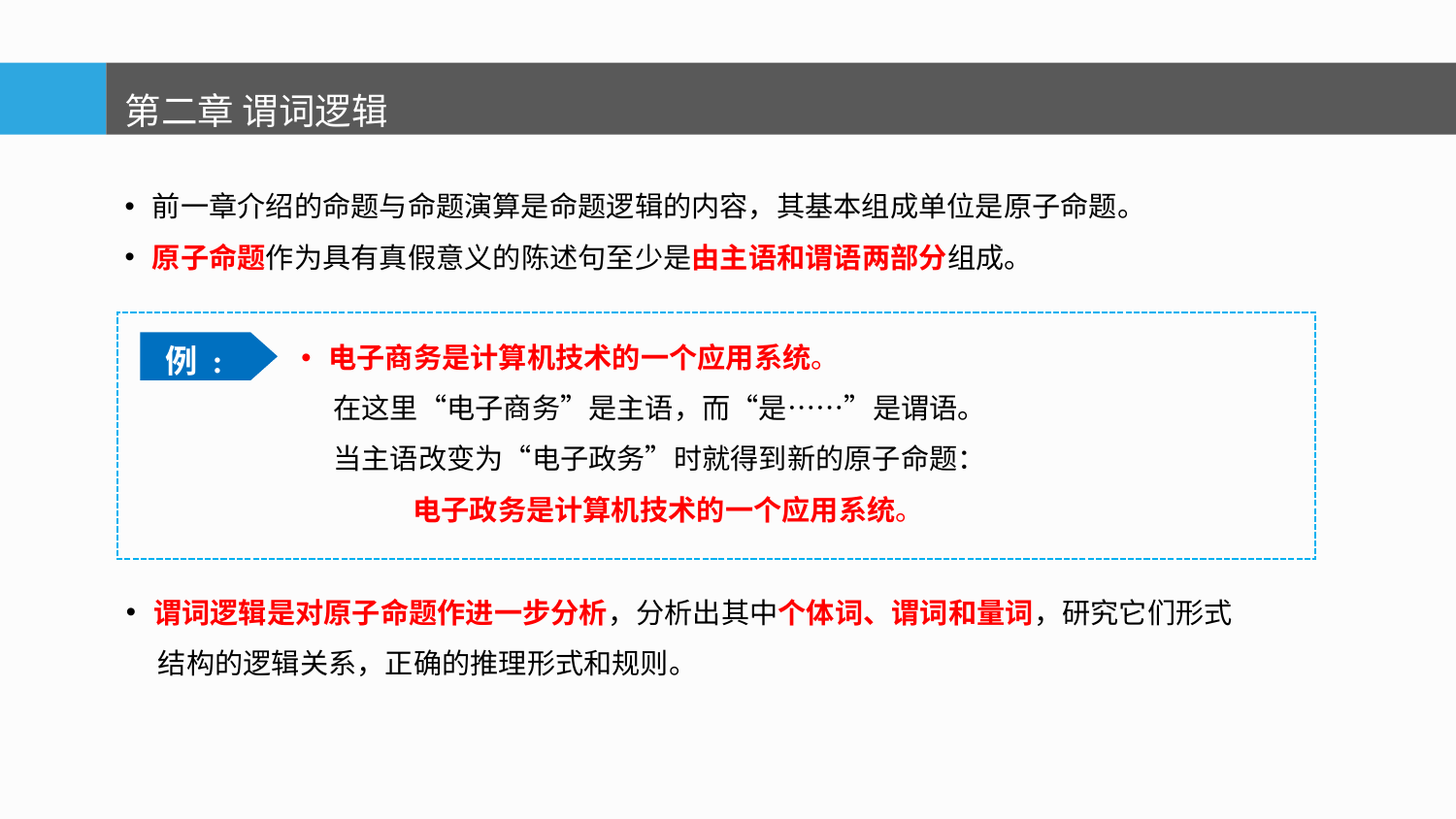

第二章 谓词逻辑

前一章介绍的命题与命题演算是命题逻辑的内容，其基本组成单位是原子命题。
原子命题作为具有真假意义的陈述句至少是由主语和谓语两部分组成。

电子商务是计算机技术的一个应用系统。
    在这里“电子商务”是主语，而“是……”是谓语。
    当主语改变为“电子政务”时就得到新的原子命题：
                电子政务是计算机技术的一个应用系统。
例 :
谓词逻辑是对原子命题作进一步分析，分析出其中个体词、谓词和量词，研究它们形式
    结构的逻辑关系，正确的推理形式和规则。